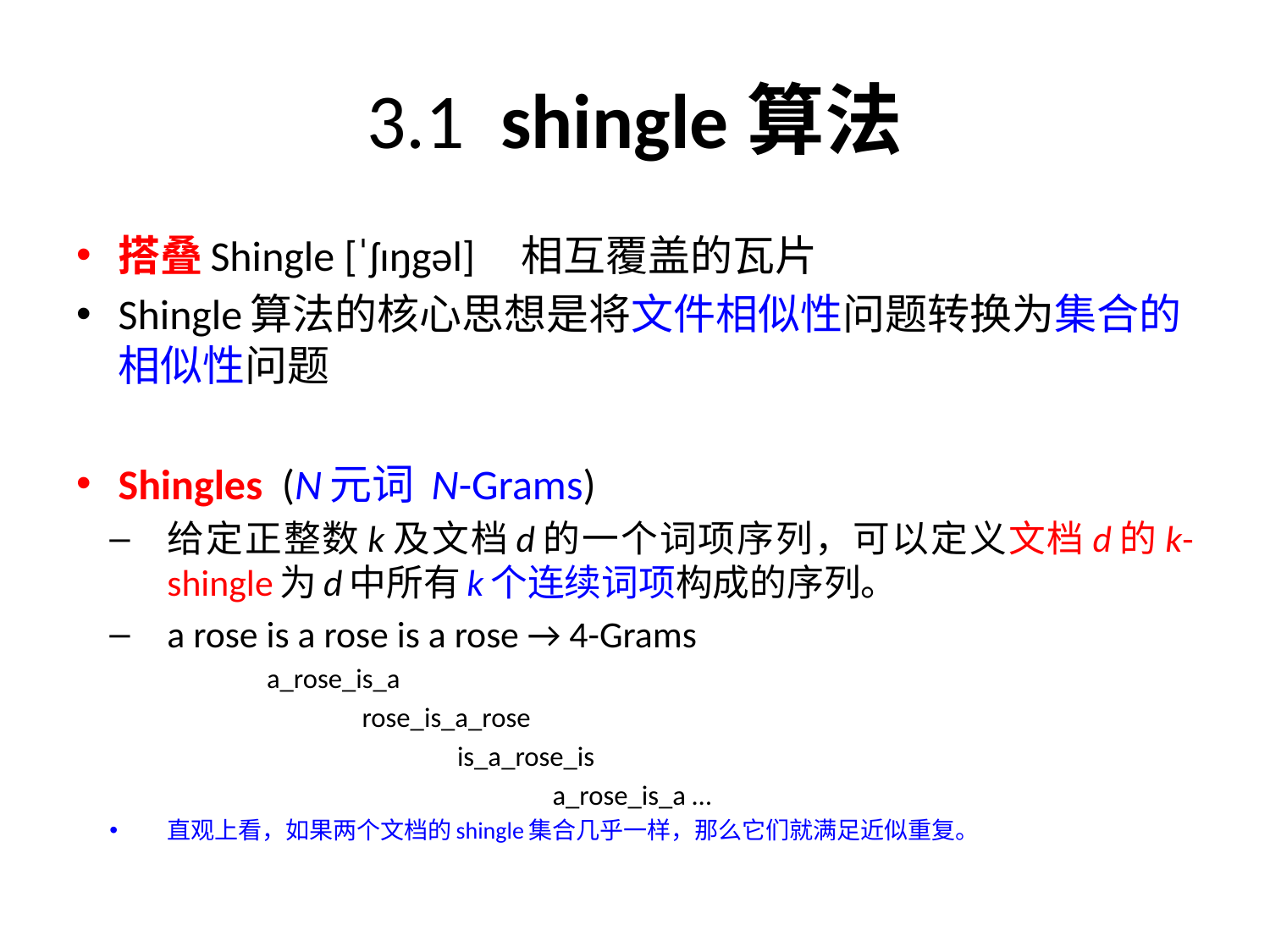

# 3.1  shingle算法
搭叠Shingle [ˈʃɪŋgəl]    相互覆盖的瓦片
Shingle算法的核心思想是将文件相似性问题转换为集合的相似性问题

Shingles  (N元词 N-Grams)
给定正整数k及文档d的一个词项序列，可以定义文档d的k-shingle为d中所有k个连续词项构成的序列。
a rose is a rose is a rose → 4-Grams
		a_rose_is_a
			rose_is_a_rose
				is_a_rose_is
					a_rose_is_a …
直观上看，如果两个文档的shingle集合几乎一样，那么它们就满足近似重复。